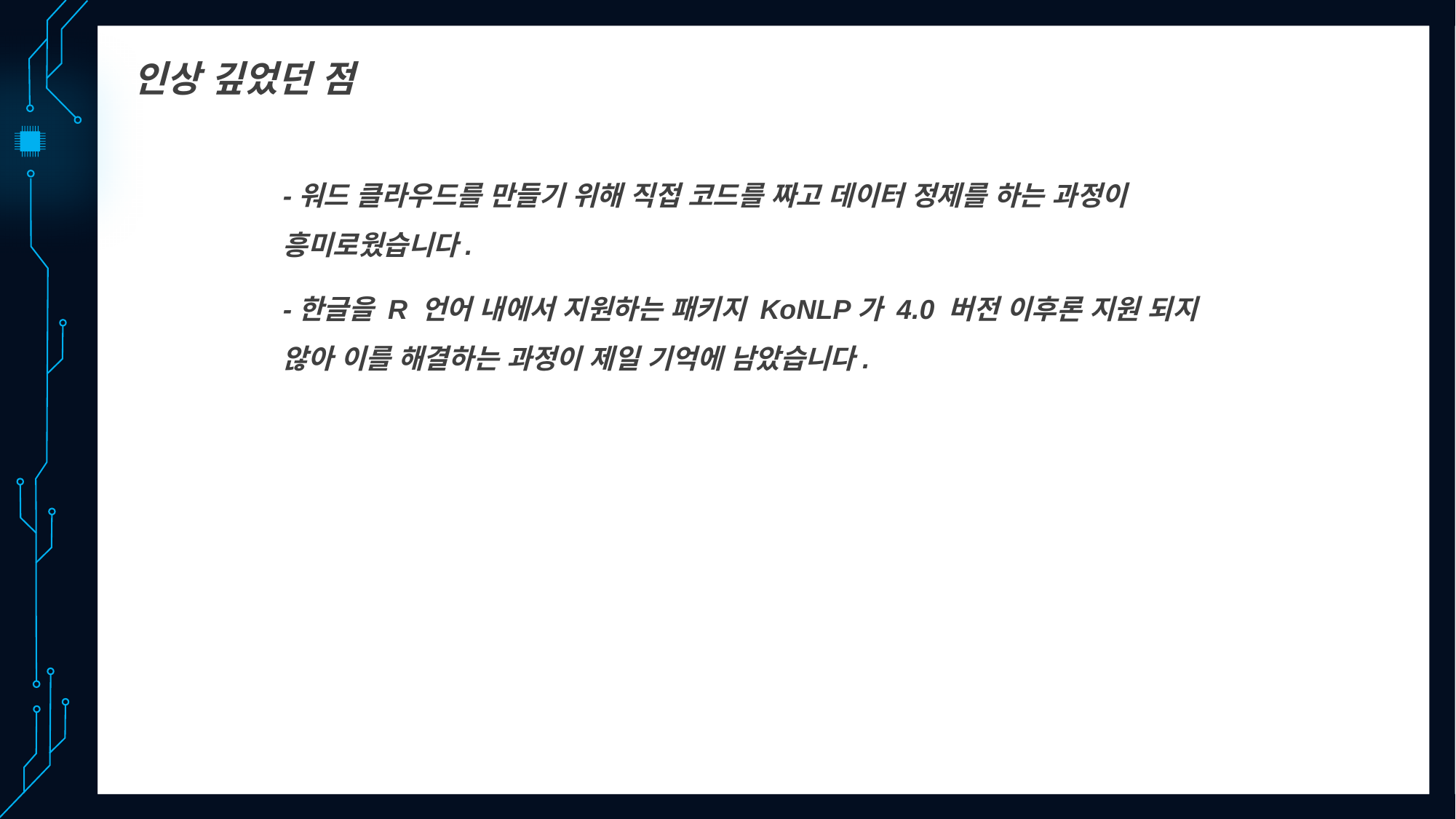

인상 깊었던 점

-워드 클라우드를 만들기 위해 직접 코드를 짜고 데이터 정제를 하는 과정이 흥미로웠습니다.

-한글을 R 언어 내에서 지원하는 패키지 KoNLP가 4.0 버전 이후론 지원 되지 않아 이를 해결하는 과정이 제일 기억에 남았습니다.